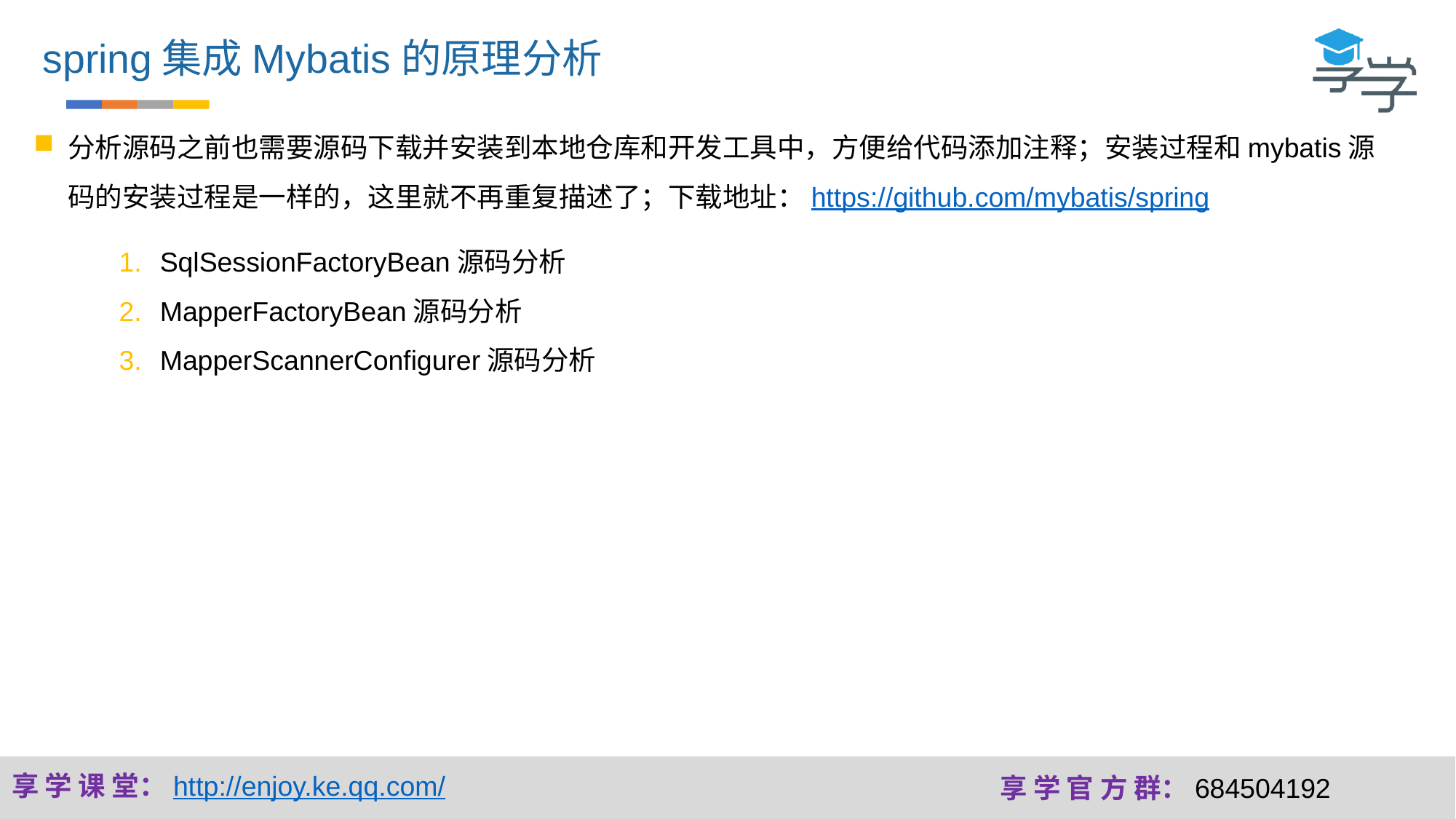

spring集成Mybatis的原理分析

分析源码之前也需要源码下载并安装到本地仓库和开发工具中，方便给代码添加注释；安装过程和mybatis源码的安装过程是一样的，这里就不再重复描述了；下载地址：https://github.com/mybatis/spring
SqlSessionFactoryBean源码分析
MapperFactoryBean源码分析
MapperScannerConfigurer源码分析